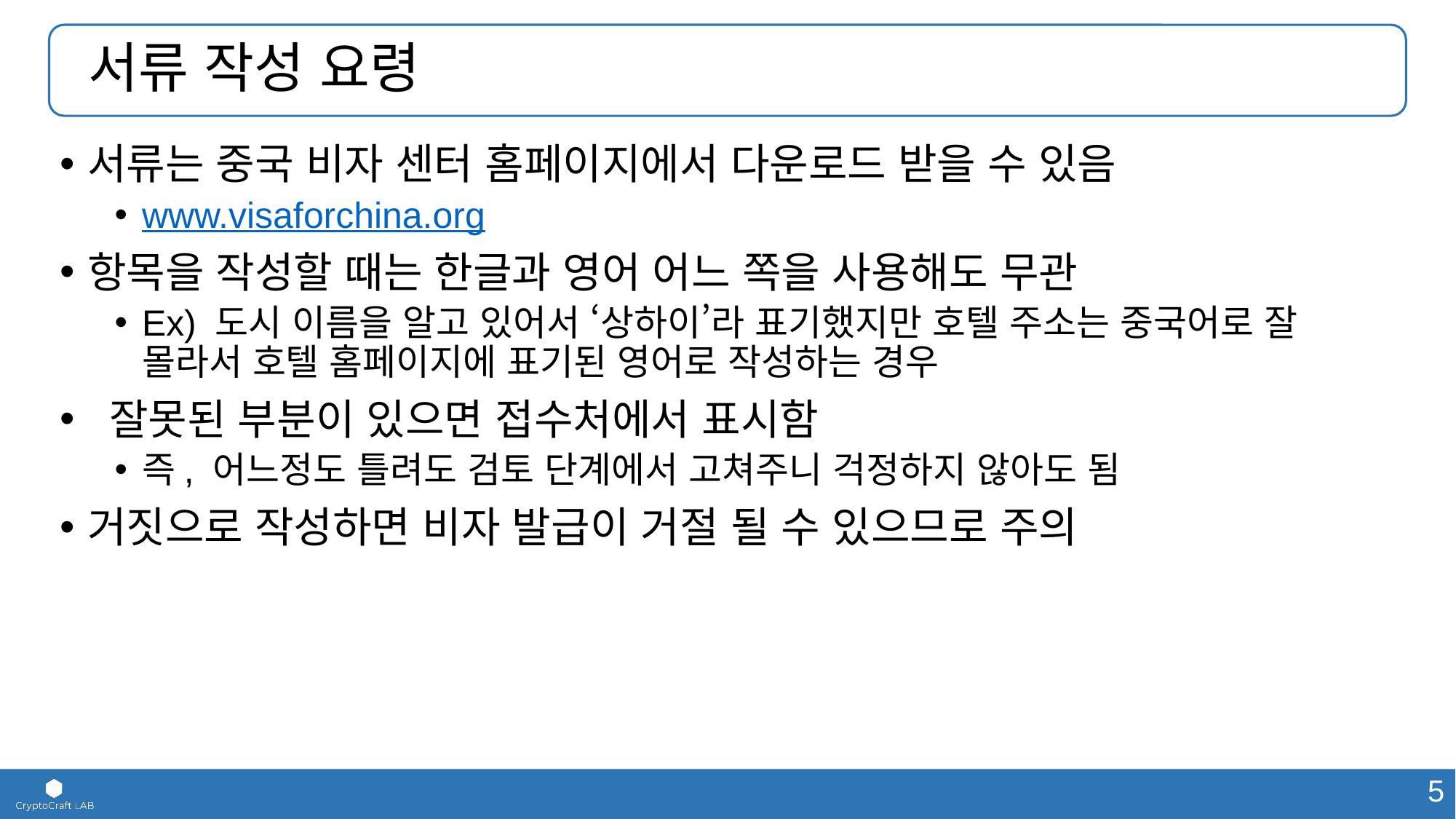

# 서류 작성 요령
서류는 중국 비자 센터 홈페이지에서 다운로드 받을 수 있음
www.visaforchina.org
항목을 작성할 때는 한글과 영어 어느 쪽을 사용해도 무관
Ex) 도시 이름을 알고 있어서 ‘상하이’라 표기했지만 호텔 주소는 중국어로 잘 몰라서 호텔 홈페이지에 표기된 영어로 작성하는 경우
 잘못된 부분이 있으면 접수처에서 표시함
즉, 어느정도 틀려도 검토 단계에서 고쳐주니 걱정하지 않아도 됨
거짓으로 작성하면 비자 발급이 거절 될 수 있으므로 주의